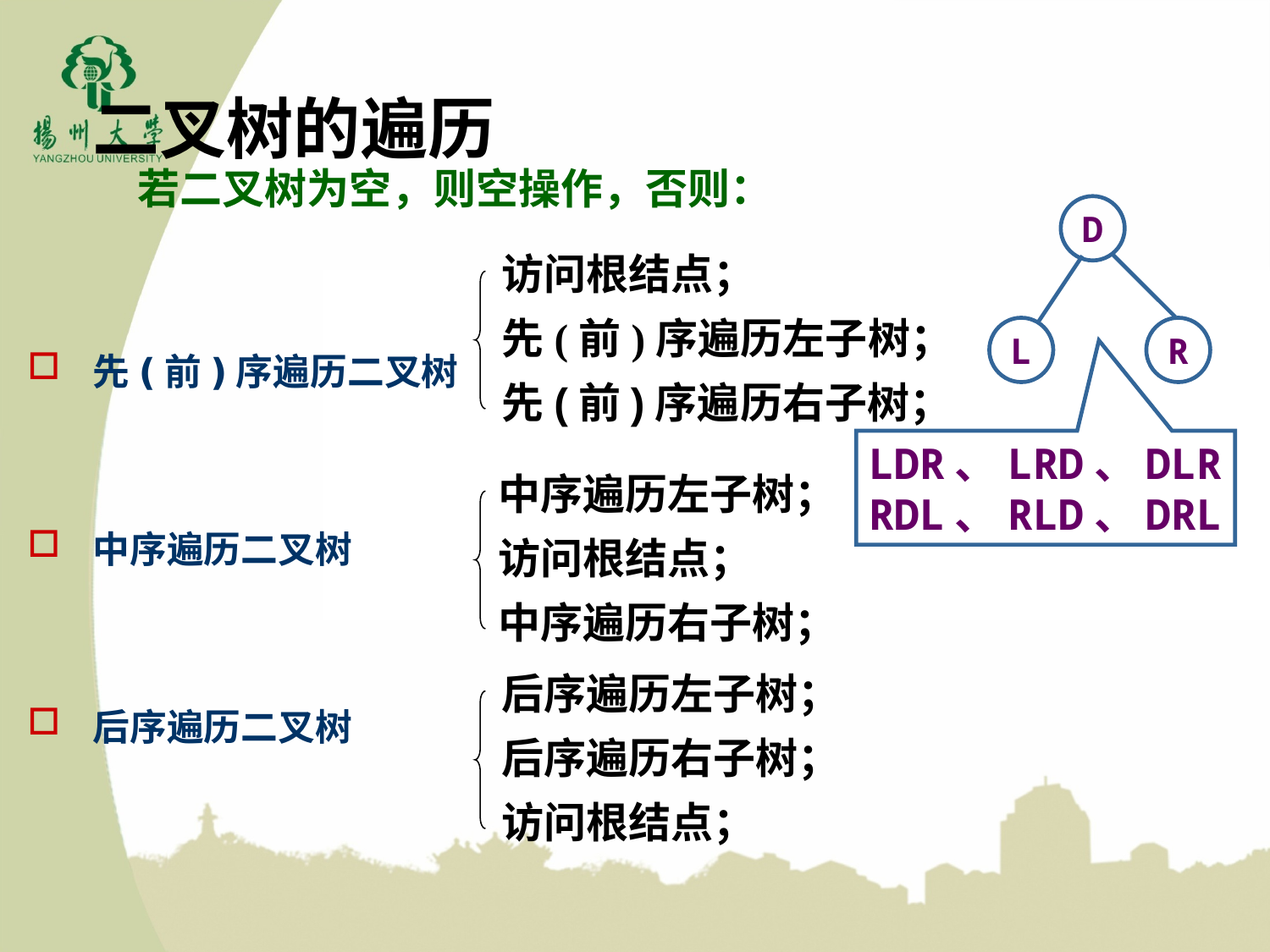

二叉树的遍历
若二叉树为空，则空操作，否则：
D

L
R
LDR、LRD、DLR
RDL、RLD、DRL
先(前)序遍历二叉树
中序遍历二叉树
后序遍历二叉树
访问根结点；
先(前)序遍历左子树；
先(前)序遍历右子树；

中序遍历左子树；
访问根结点；
中序遍历右子树；

后序遍历左子树；
后序遍历右子树；
访问根结点；